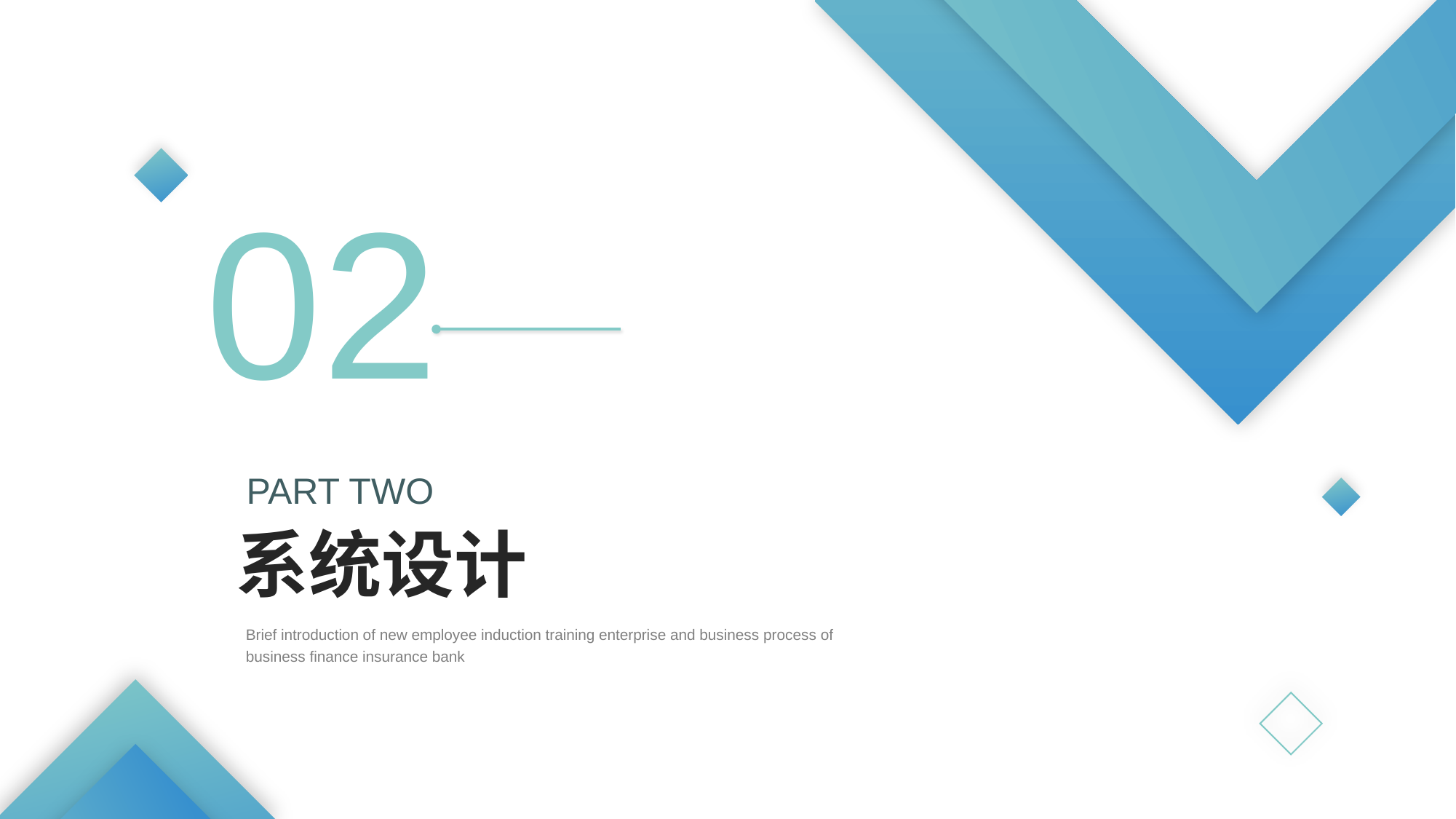

02
PART TWO
系统设计
Brief introduction of new employee induction training enterprise and business process of business finance insurance bank